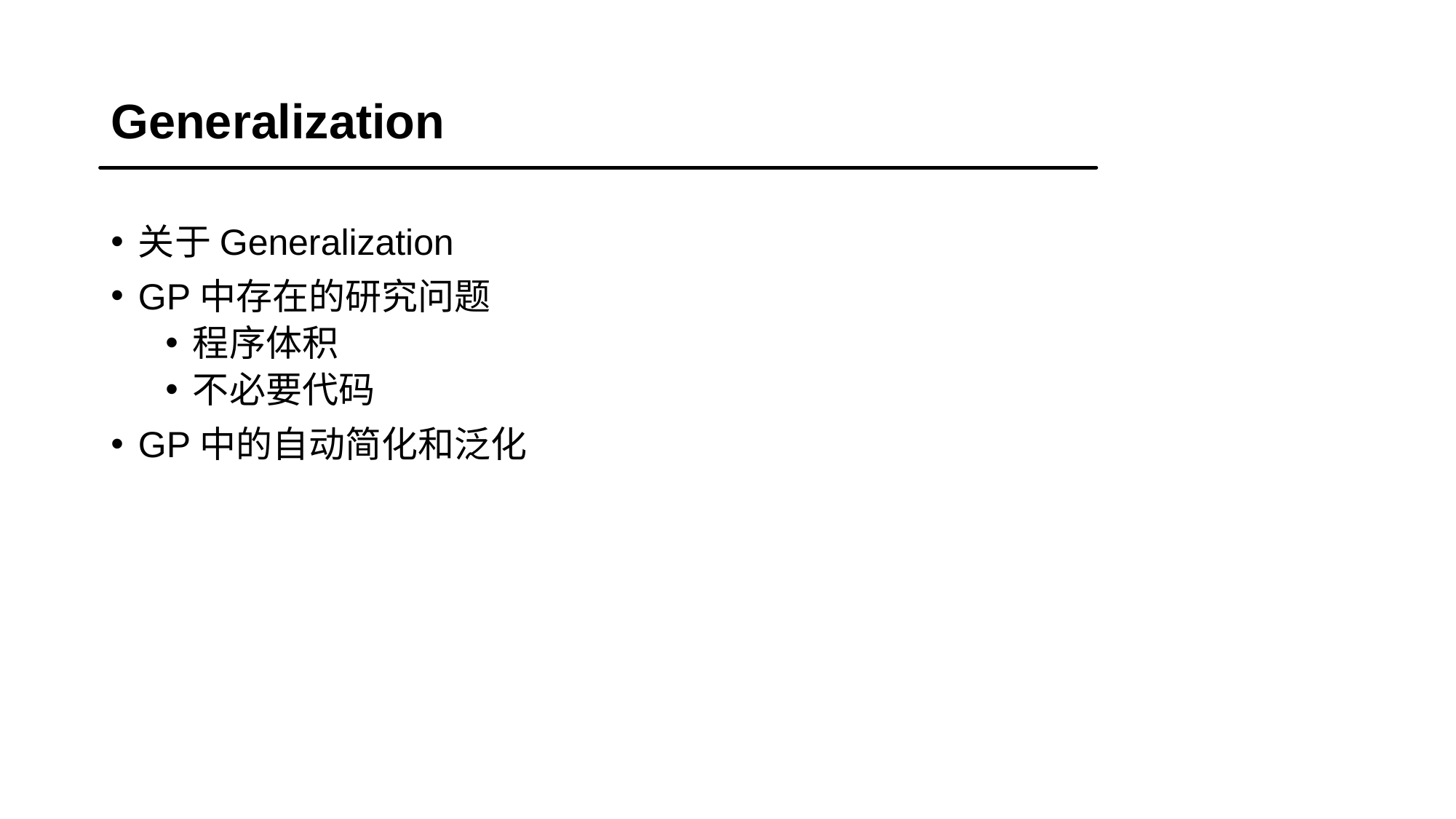

# Generalization
关于Generalization
GP中存在的研究问题
程序体积
不必要代码
GP中的自动简化和泛化